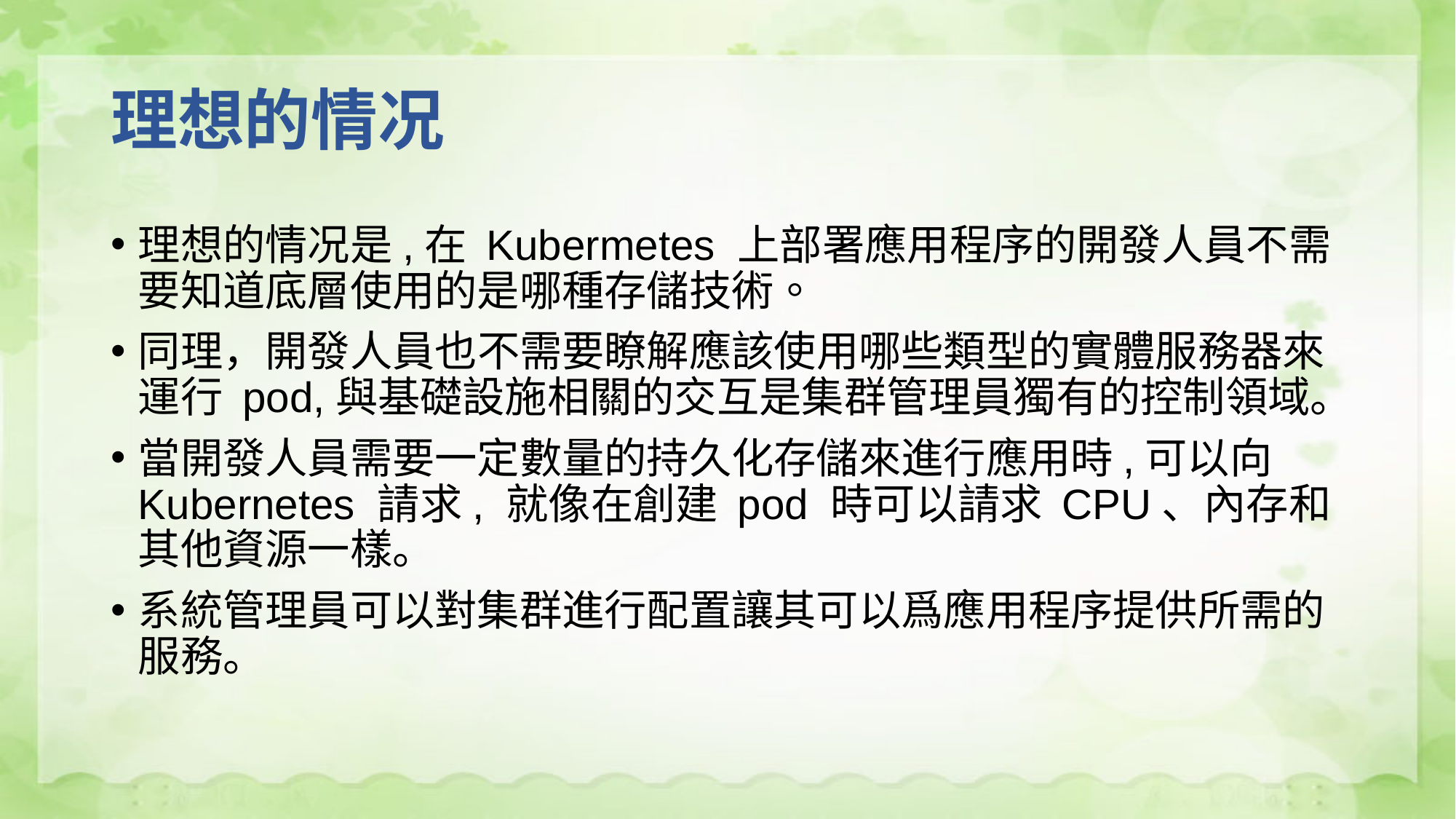

# 理想的情况
理想的情况是,在 Kubermetes 上部署應用程序的開發人員不需要知道底層使用的是哪種存儲技術。
同理，開發人員也不需要瞭解應該使用哪些類型的實體服務器來運行 pod,與基礎設施相關的交互是集群管理員獨有的控制領域。
當開發人員需要一定數量的持久化存儲來進行應用時,可以向 Kubernetes 請求, 就像在創建 pod 時可以請求 CPU、內存和其他資源一樣。
系統管理員可以對集群進行配置讓其可以爲應用程序提供所需的服務。